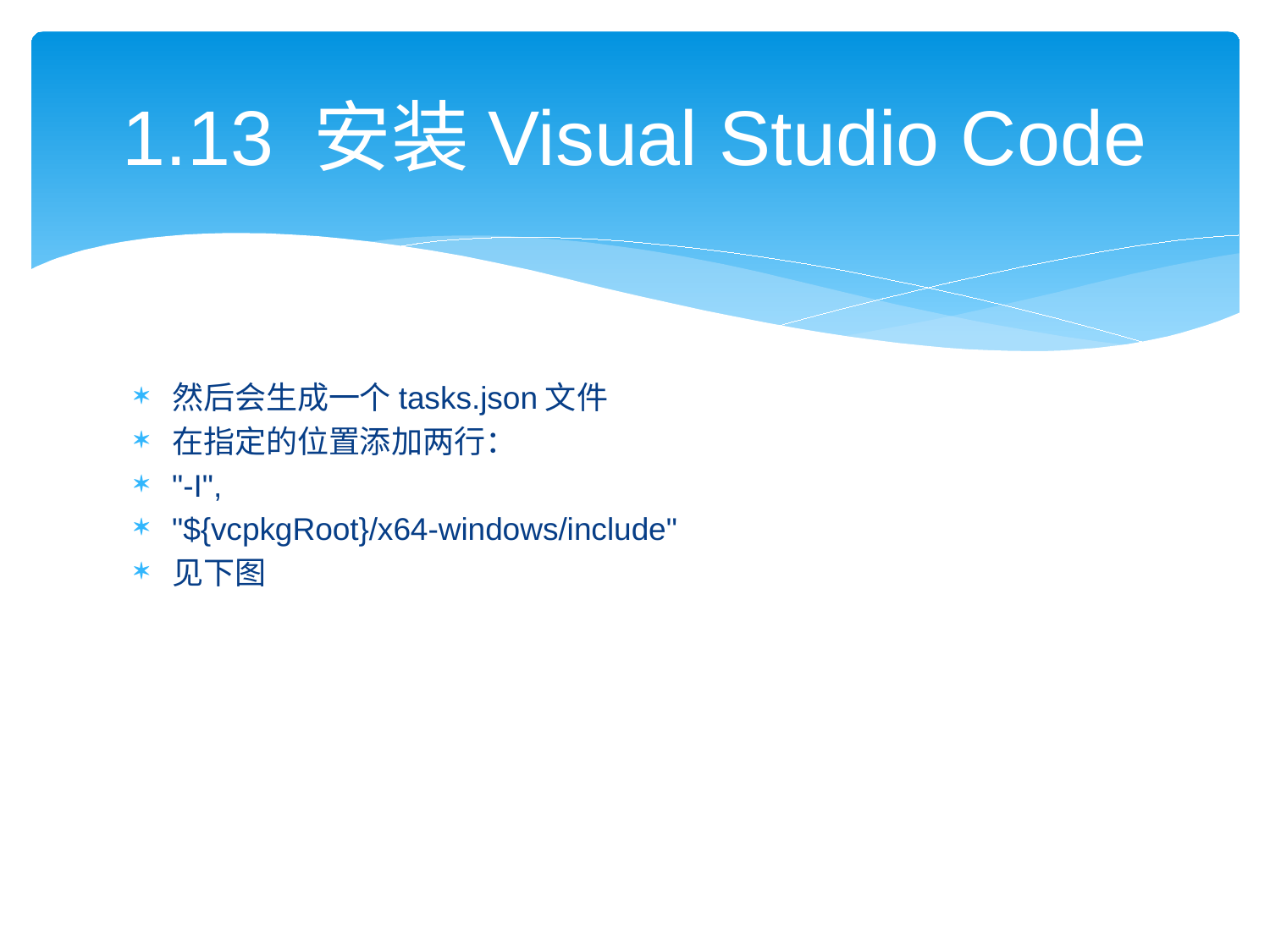

# 1.13 安装Visual Studio Code
然后会生成一个tasks.json文件
在指定的位置添加两行：
"-I",
"${vcpkgRoot}/x64-windows/include"
见下图